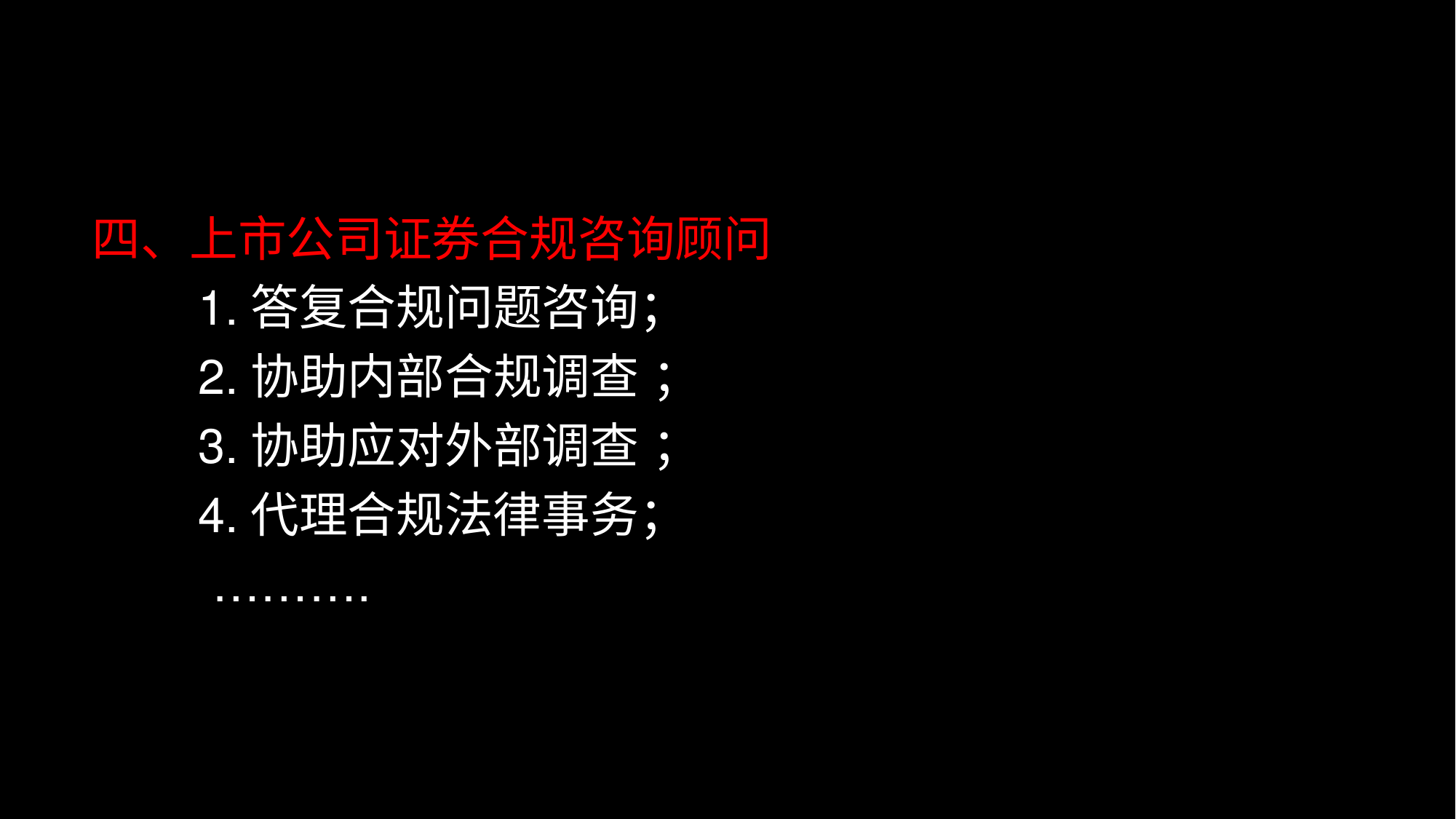

四、上市公司证券合规咨询顾问
1.答复合规问题咨询；
2.协助内部合规调查 ；
3.协助应对外部调查 ；
4.代理合规法律事务；
 ……….